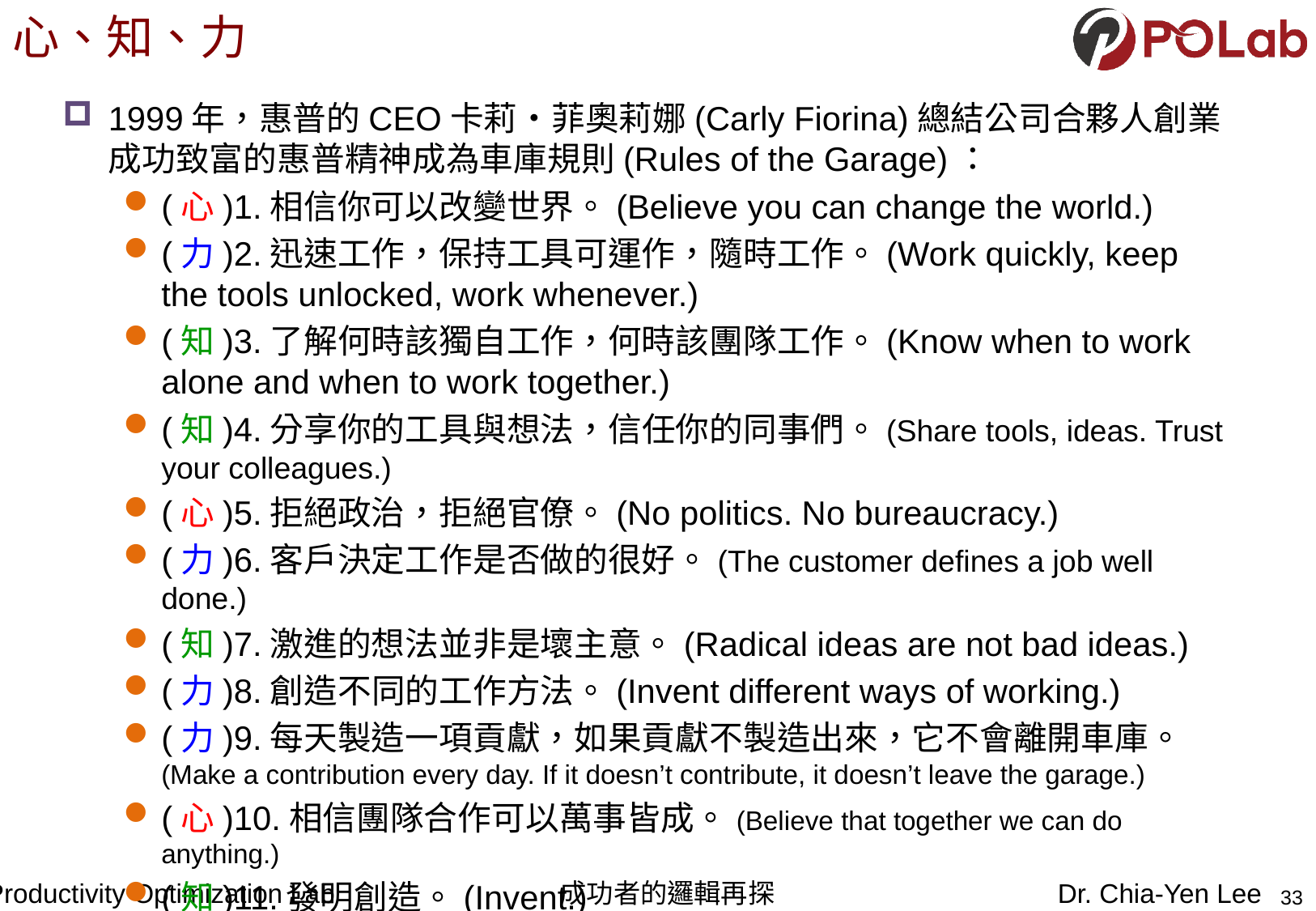

# 心、知、力
1999年，惠普的CEO卡莉‧菲奧莉娜(Carly Fiorina)總結公司合夥人創業成功致富的惠普精神成為車庫規則(Rules of the Garage)：
(心)1.相信你可以改變世界。(Believe you can change the world.)
(力)2.迅速工作，保持工具可運作，隨時工作。(Work quickly, keep the tools unlocked, work whenever.)
(知)3.了解何時該獨自工作，何時該團隊工作。(Know when to work alone and when to work together.)
(知)4.分享你的工具與想法，信任你的同事們。(Share tools, ideas. Trust your colleagues.)
(心)5.拒絕政治，拒絕官僚。(No politics. No bureaucracy.)
(力)6.客戶決定工作是否做的很好。(The customer defines a job well done.)
(知)7.激進的想法並非是壞主意。(Radical ideas are not bad ideas.)
(力)8.創造不同的工作方法。(Invent different ways of working.)
(力)9.每天製造一項貢獻，如果貢獻不製造出來，它不會離開車庫。(Make a contribution every day. If it doesn’t contribute, it doesn’t leave the garage.)
(心)10.相信團隊合作可以萬事皆成。(Believe that together we can do anything.)
(知)11.發明創造。(Invent.)
33